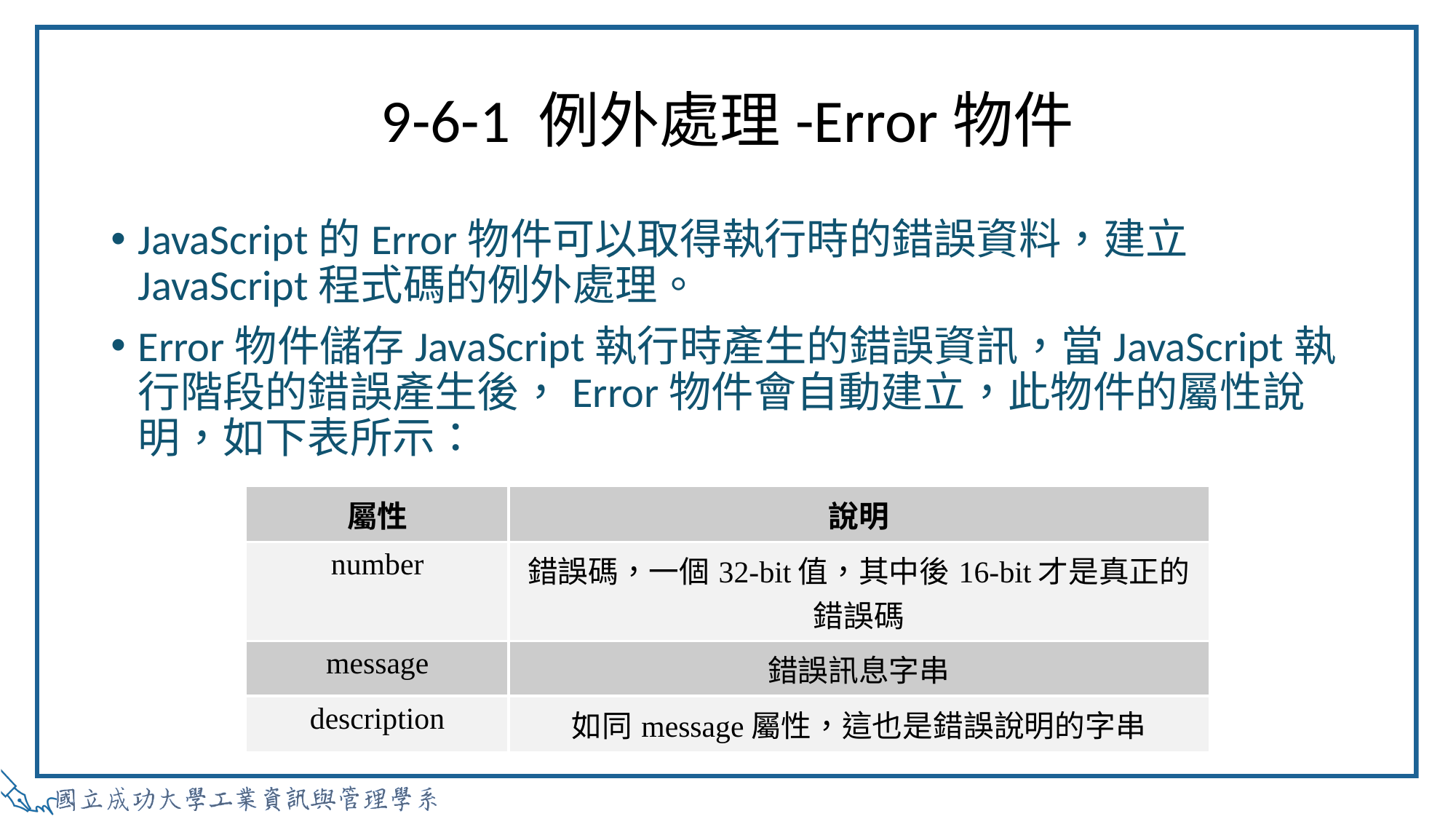

# 9-6-1 例外處理-Error物件
JavaScript的Error物件可以取得執行時的錯誤資料，建立JavaScript程式碼的例外處理。
Error物件儲存JavaScript執行時產生的錯誤資訊，當JavaScript執行階段的錯誤產生後，Error物件會自動建立，此物件的屬性說明，如下表所示：

| 屬性 | 說明 |
| --- | --- |
| number | 錯誤碼，一個32-bit值，其中後16-bit才是真正的錯誤碼 |
| message | 錯誤訊息字串 |
| description | 如同message屬性，這也是錯誤說明的字串 |